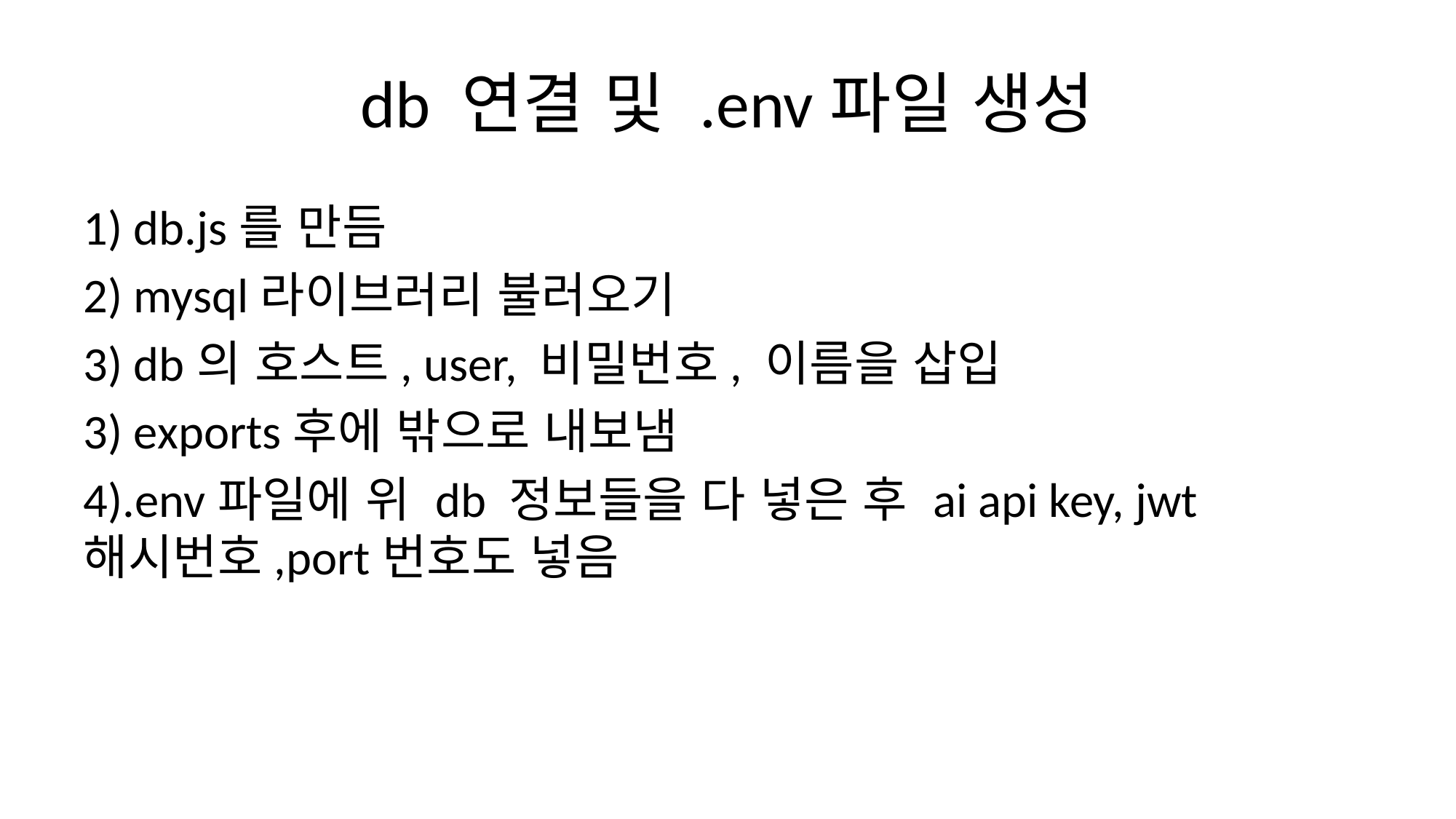

# db 연결 및 .env파일 생성
1) db.js를 만듬
2) mysql라이브러리 불러오기
3) db의 호스트, user, 비밀번호, 이름을 삽입
3) exports후에 밖으로 내보냄
4).env파일에 위 db 정보들을 다 넣은 후 ai api key, jwt 해시번호,port번호도 넣음